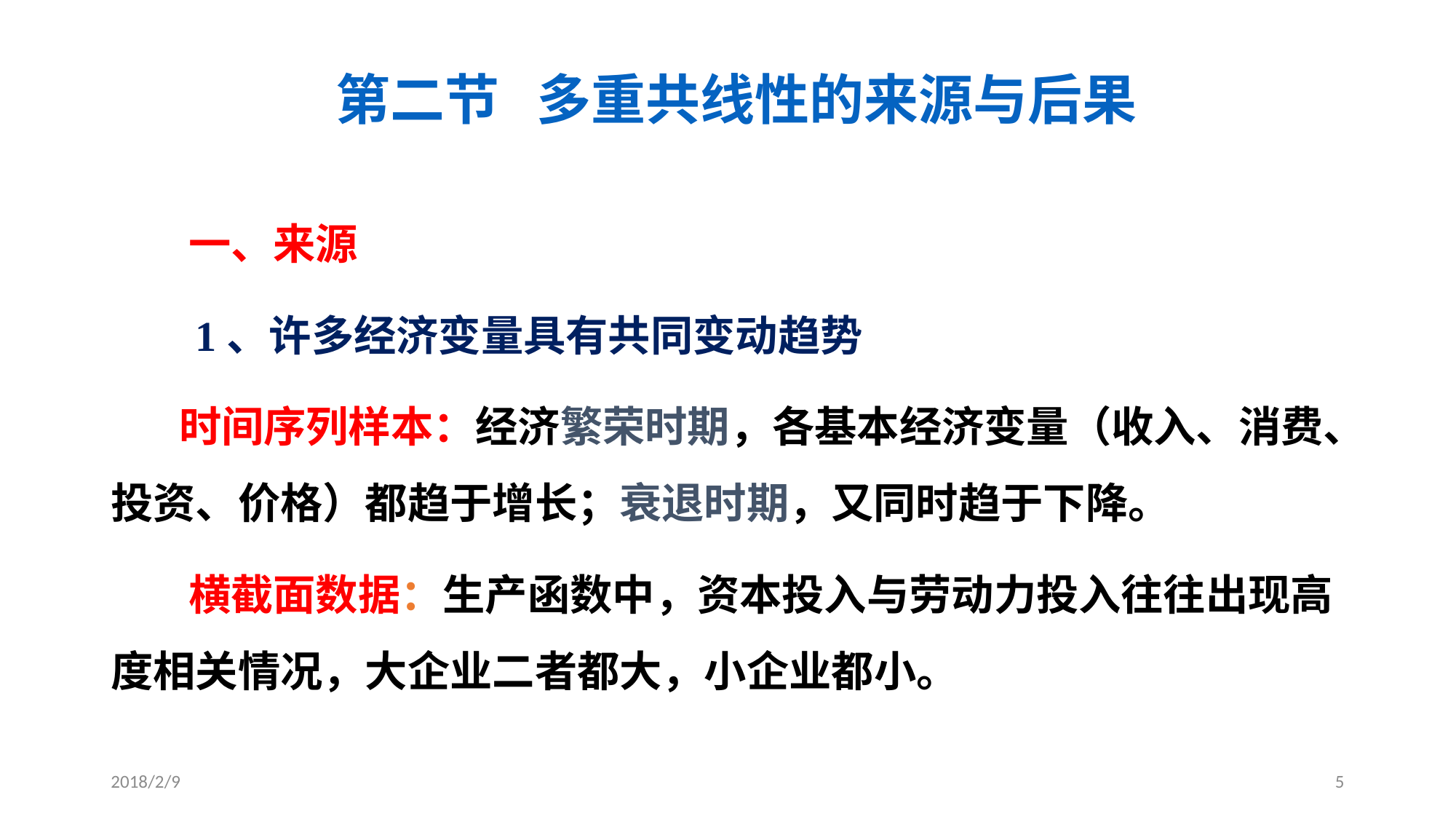

# 第二节   多重共线性的来源与后果
       一、来源
        1、许多经济变量具有共同变动趋势
      时间序列样本：经济繁荣时期，各基本经济变量（收入、消费、投资、价格）都趋于增长；衰退时期，又同时趋于下降。
       横截面数据：生产函数中，资本投入与劳动力投入往往出现高度相关情况，大企业二者都大，小企业都小。
2018/2/9
5